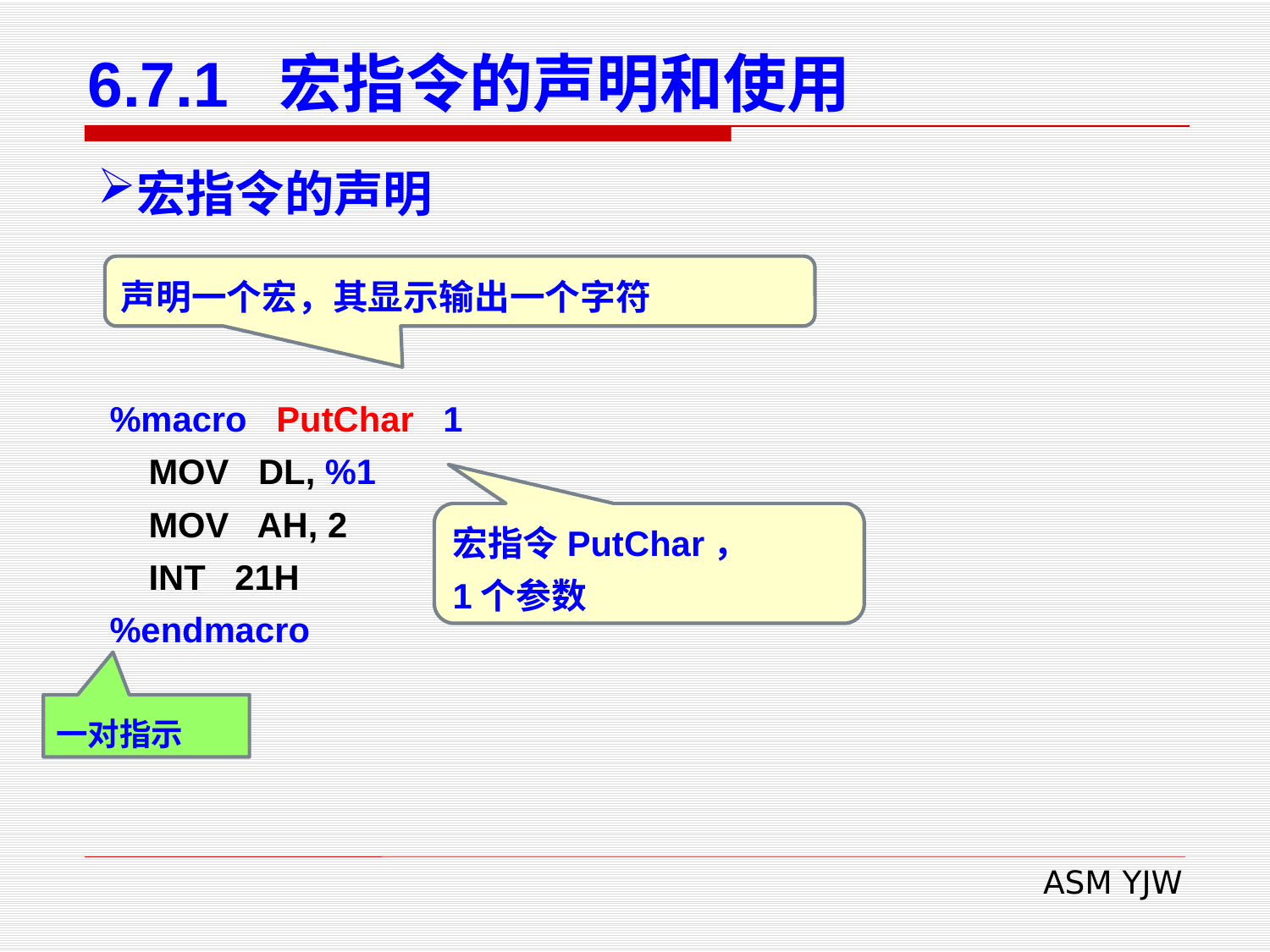

# 6.7.1  宏指令的声明和使用
宏指令的声明
声明一个宏，其显示输出一个字符
%macro   PutChar   1
    MOV   DL, %1
    MOV   AH, 2
    INT   21H
%endmacro
一对指示
宏指令PutChar，
1个参数